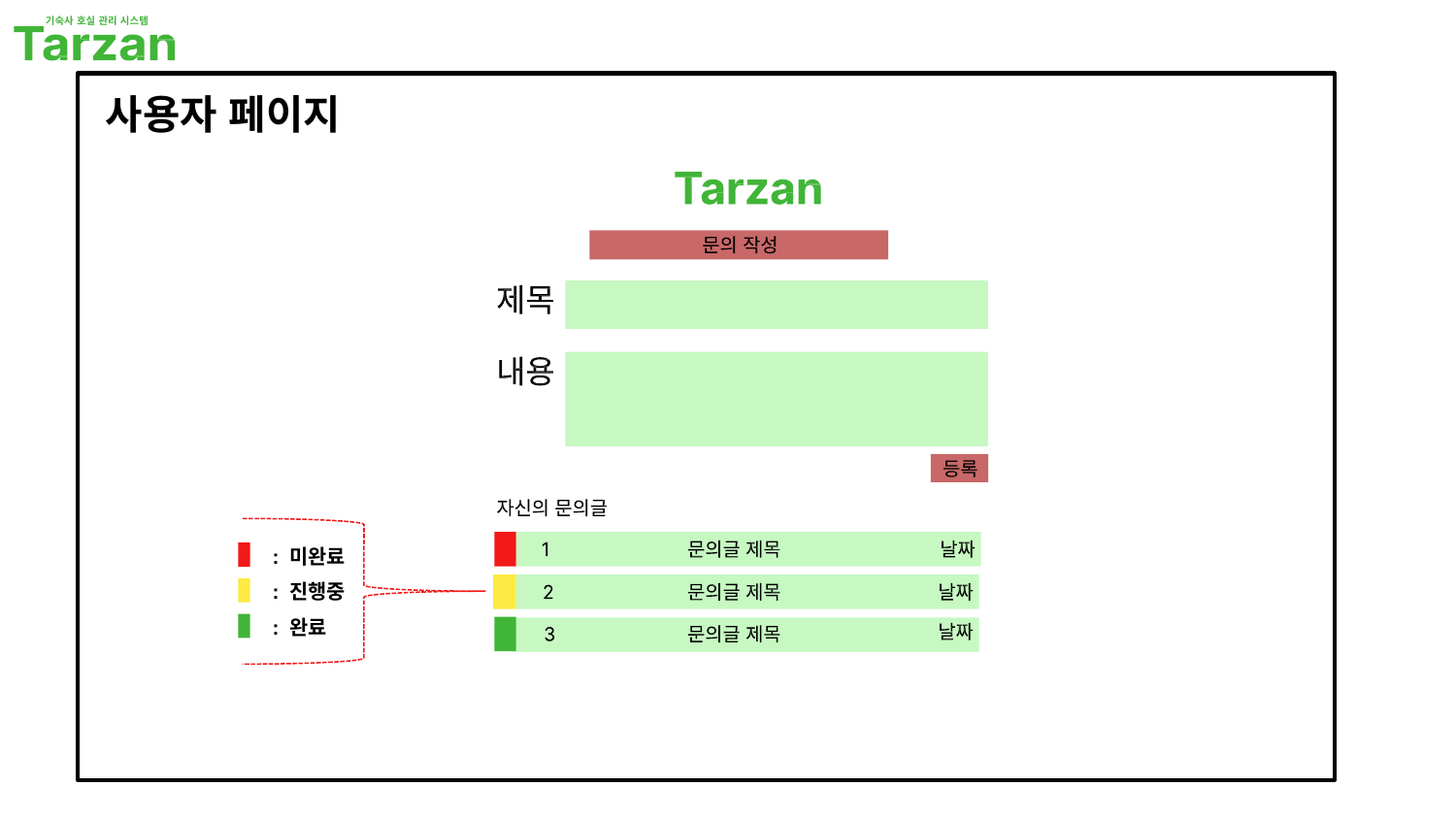

사용자 페이지

: 미완료

: 진행중

: 완료